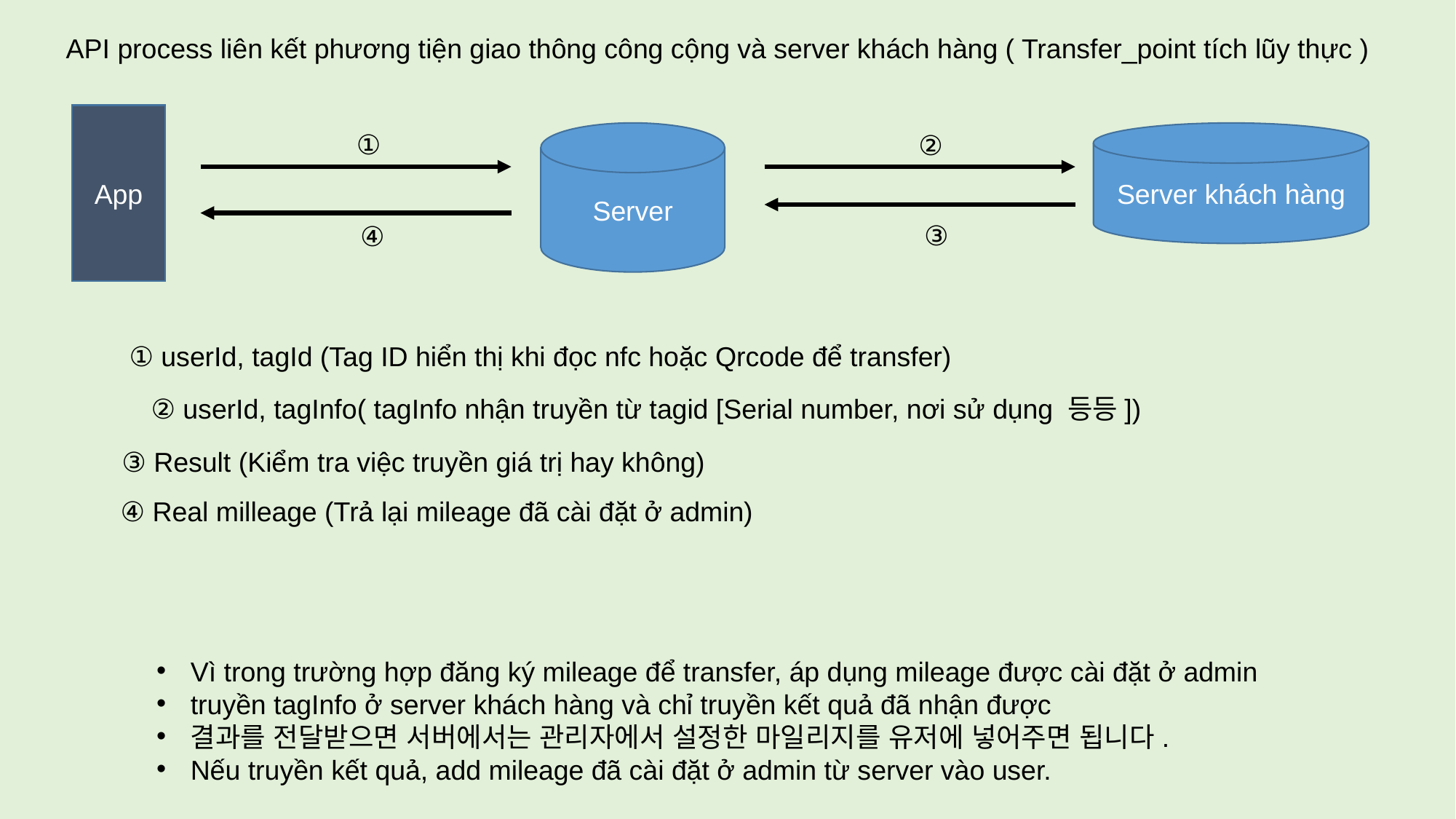

API process liên kết phương tiện giao thông công cộng và server khách hàng ( Transfer_point tích lũy thực )
App
①
②
Server
Server khách hàng
③
④
① userId, tagId (Tag ID hiển thị khi đọc nfc hoặc Qrcode để transfer)
② userId, tagInfo( tagInfo nhận truyền từ tagid [Serial number, nơi sử dụng 등등])
③ Result (Kiểm tra việc truyền giá trị hay không)
④ Real milleage (Trả lại mileage đã cài đặt ở admin)

Vì trong trường hợp đăng ký mileage để transfer, áp dụng mileage được cài đặt ở admin
truyền tagInfo ở server khách hàng và chỉ truyền kết quả đã nhận được
결과를 전달받으면 서버에서는 관리자에서 설정한 마일리지를 유저에 넣어주면 됩니다.
Nếu truyền kết quả, add mileage đã cài đặt ở admin từ server vào user.